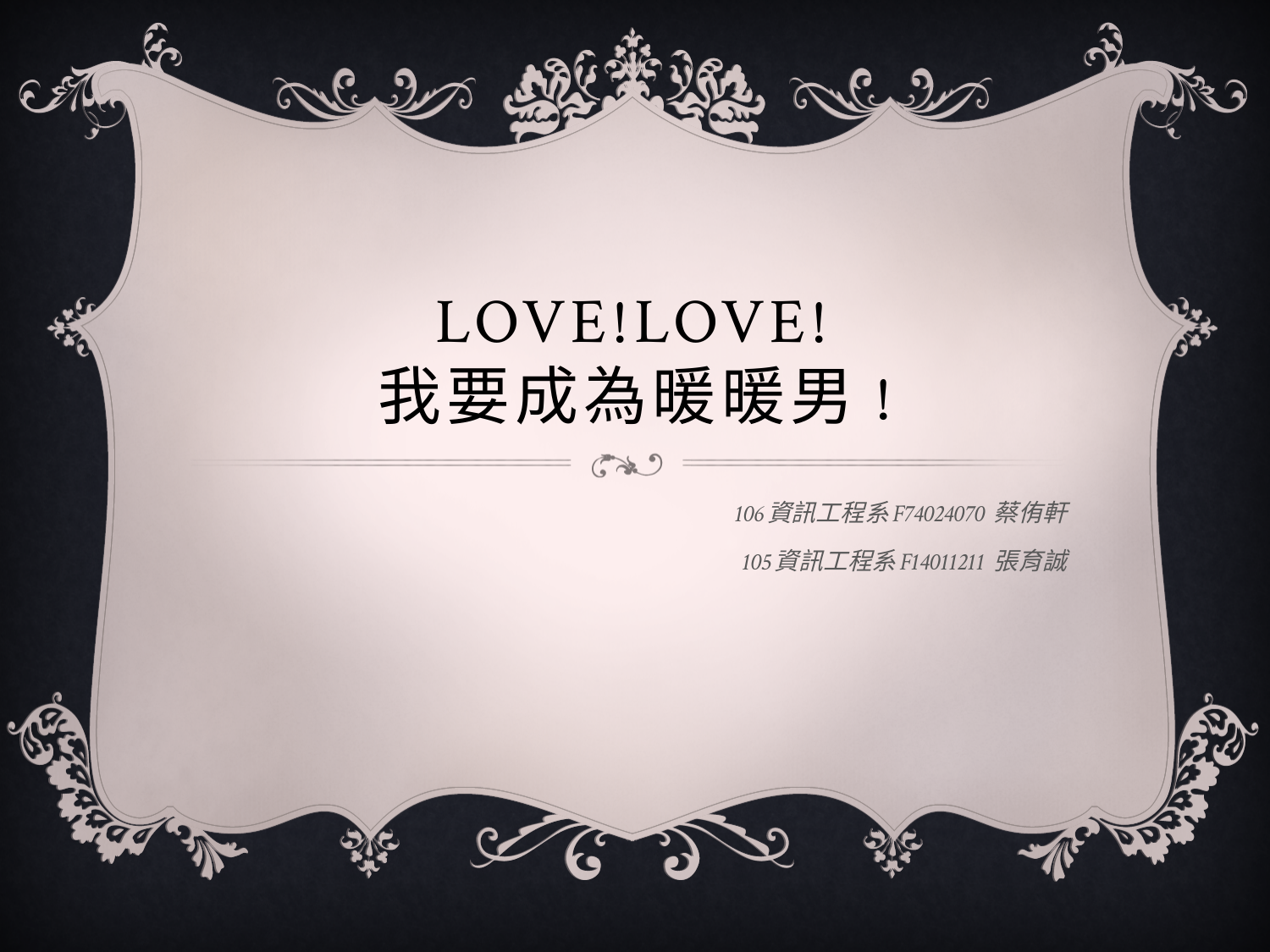

# LOVE!LOVE! 我要成為暖暖男!
106資訊工程系F74024070 蔡侑軒
105資訊工程系F14011211 張育誠